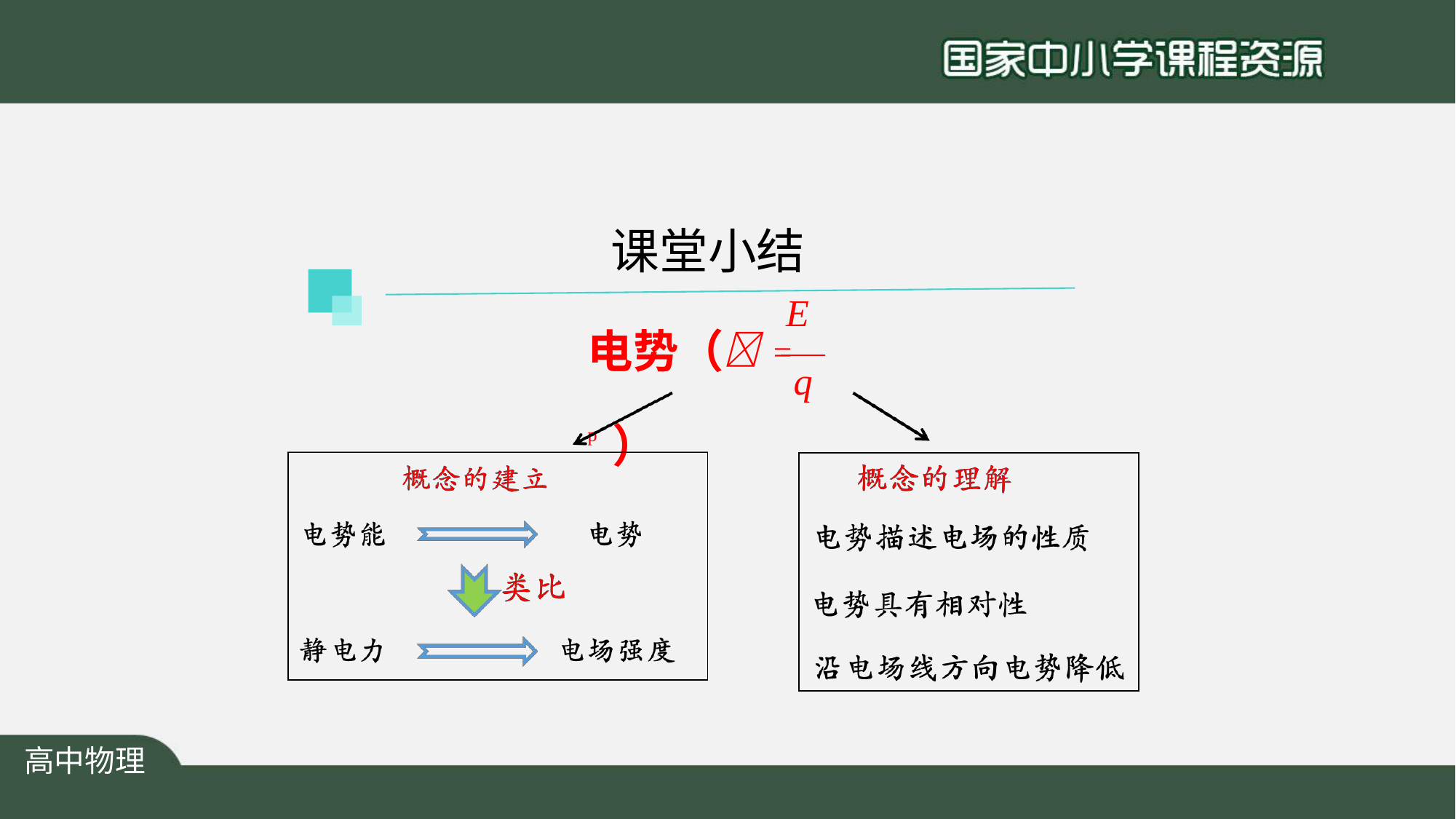

# 课堂小结

E
电势（ϕ=	p ）

q

高中物理